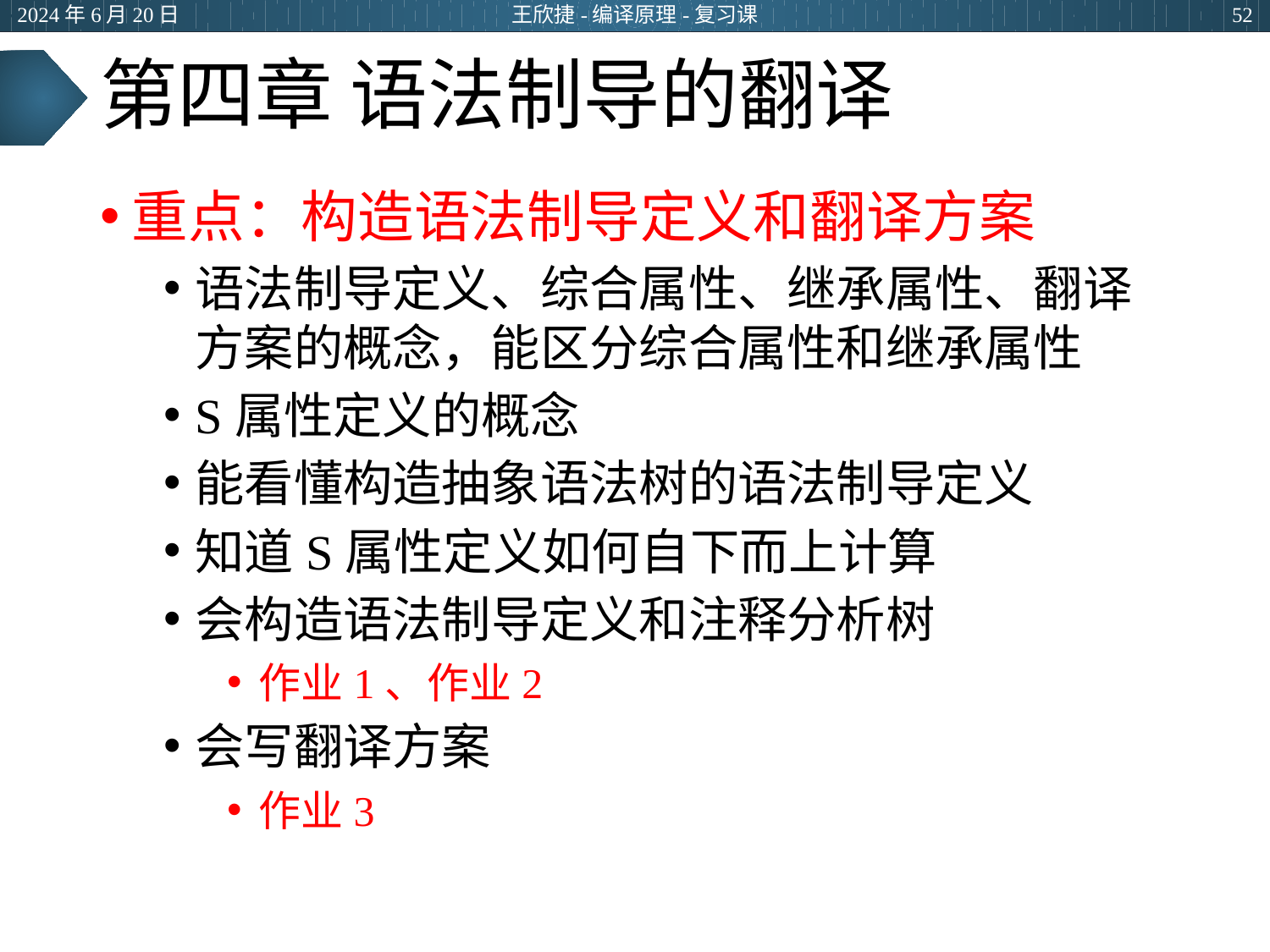

2024年6月20日
王欣捷-编译原理-复习课
52
# 第四章 语法制导的翻译
重点：构造语法制导定义和翻译方案
语法制导定义、综合属性、继承属性、翻译方案的概念，能区分综合属性和继承属性
S属性定义的概念
能看懂构造抽象语法树的语法制导定义
知道S属性定义如何自下而上计算
会构造语法制导定义和注释分析树
作业1、作业2
会写翻译方案
作业3